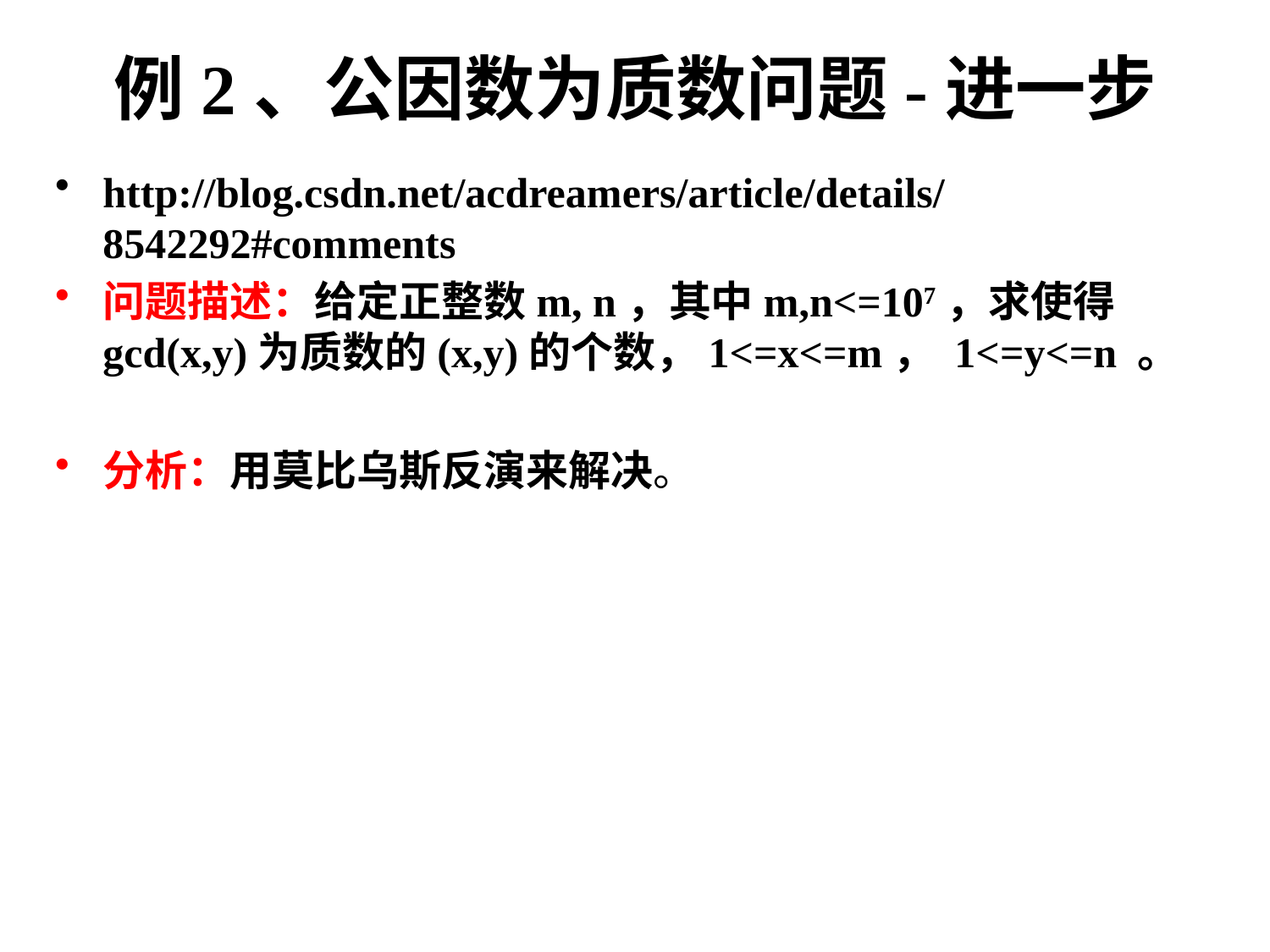

# 例2、公因数为质数问题-进一步
http://blog.csdn.net/acdreamers/article/details/8542292#comments
问题描述：给定正整数m, n，其中m,n<=107，求使得gcd(x,y)为质数的(x,y)的个数，1<=x<=m， 1<=y<=n 。

分析：用莫比乌斯反演来解决。